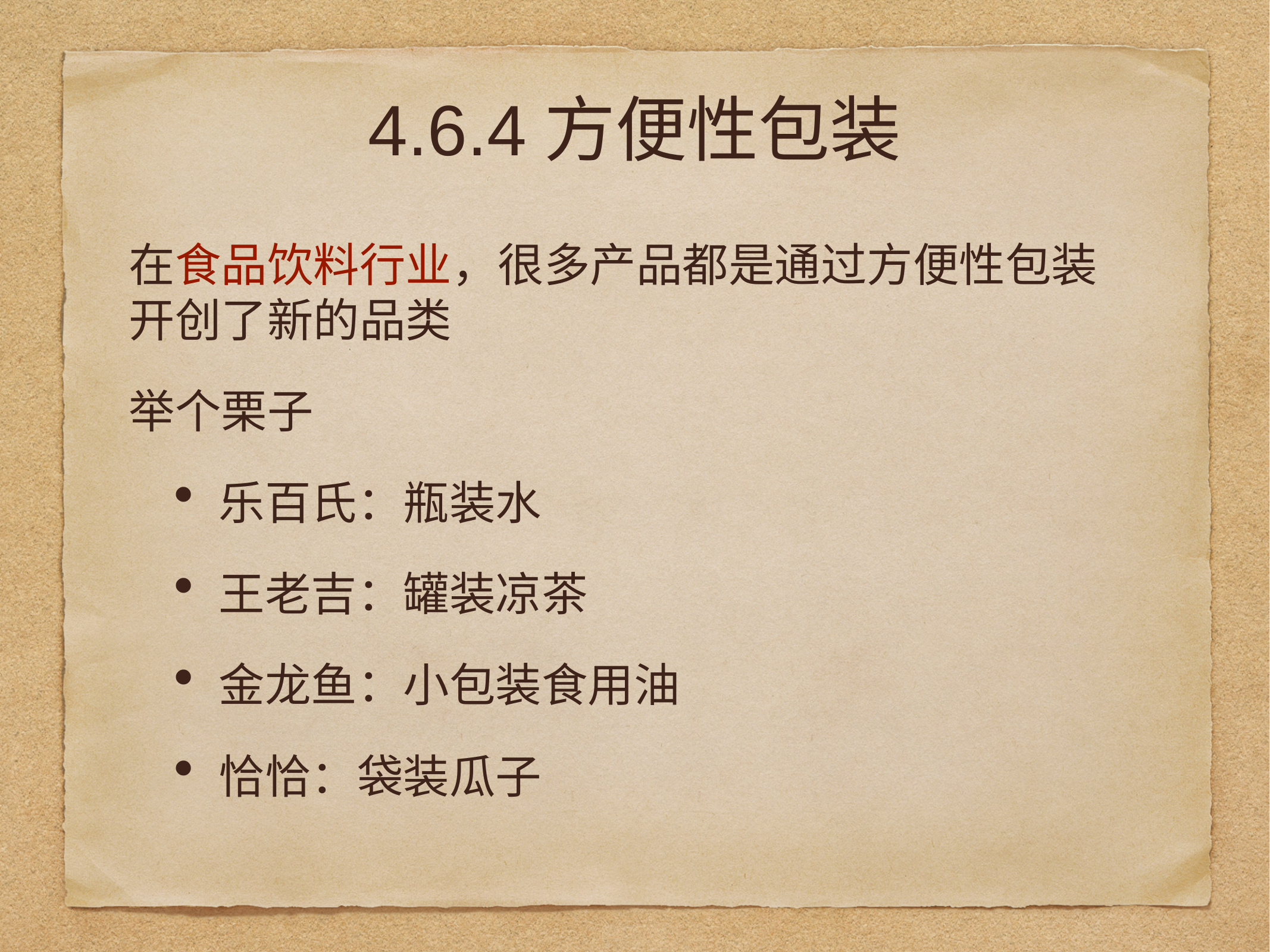

# 4.6.4方便性包装
在食品饮料行业，很多产品都是通过方便性包装开创了新的品类
举个栗子
乐百氏：瓶装水
王老吉：罐装凉茶
金龙鱼：小包装食用油
恰恰：袋装瓜子